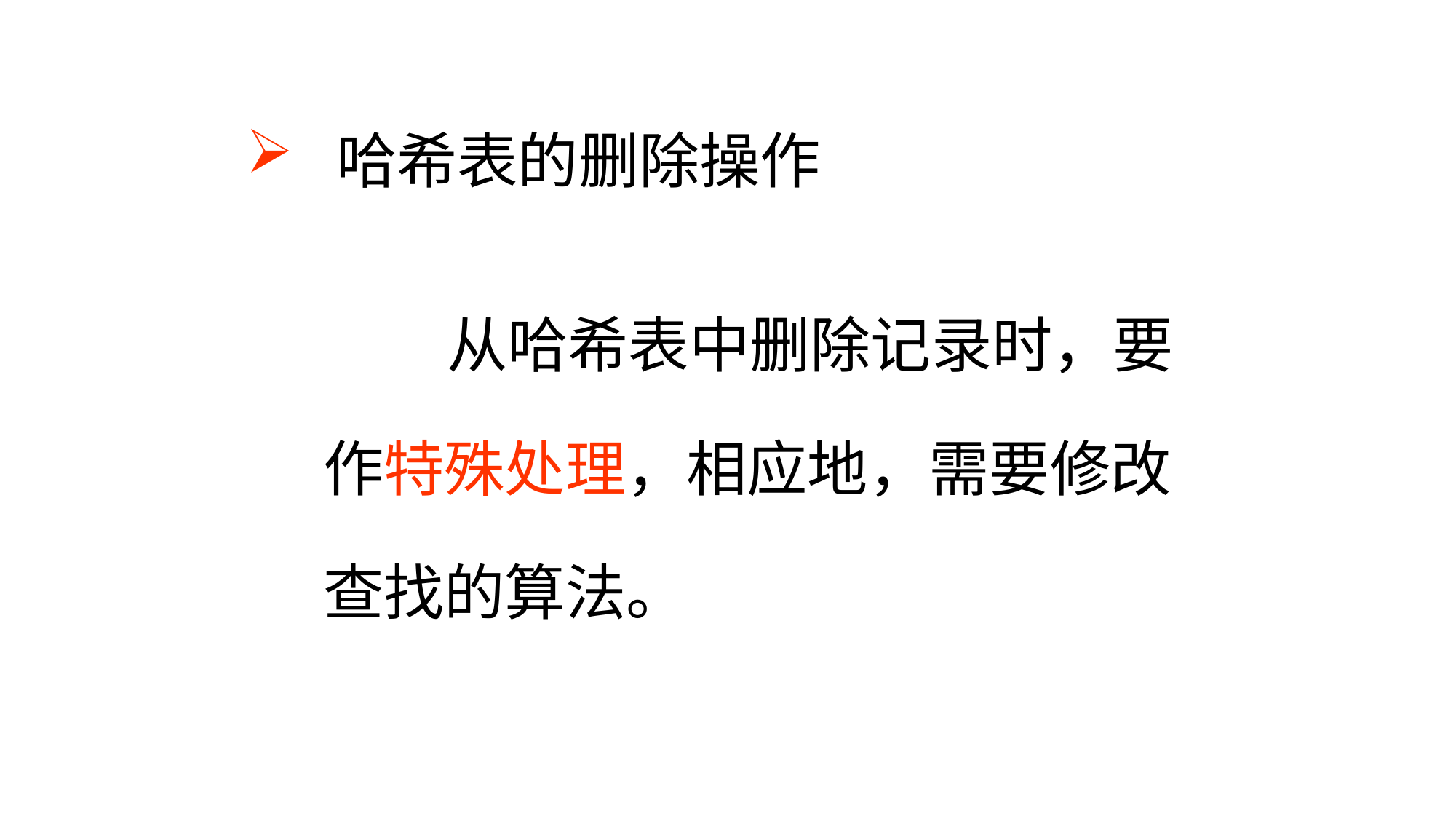

哈希表的删除操作
        从哈希表中删除记录时，要
作特殊处理，相应地，需要修改 查找的算法。